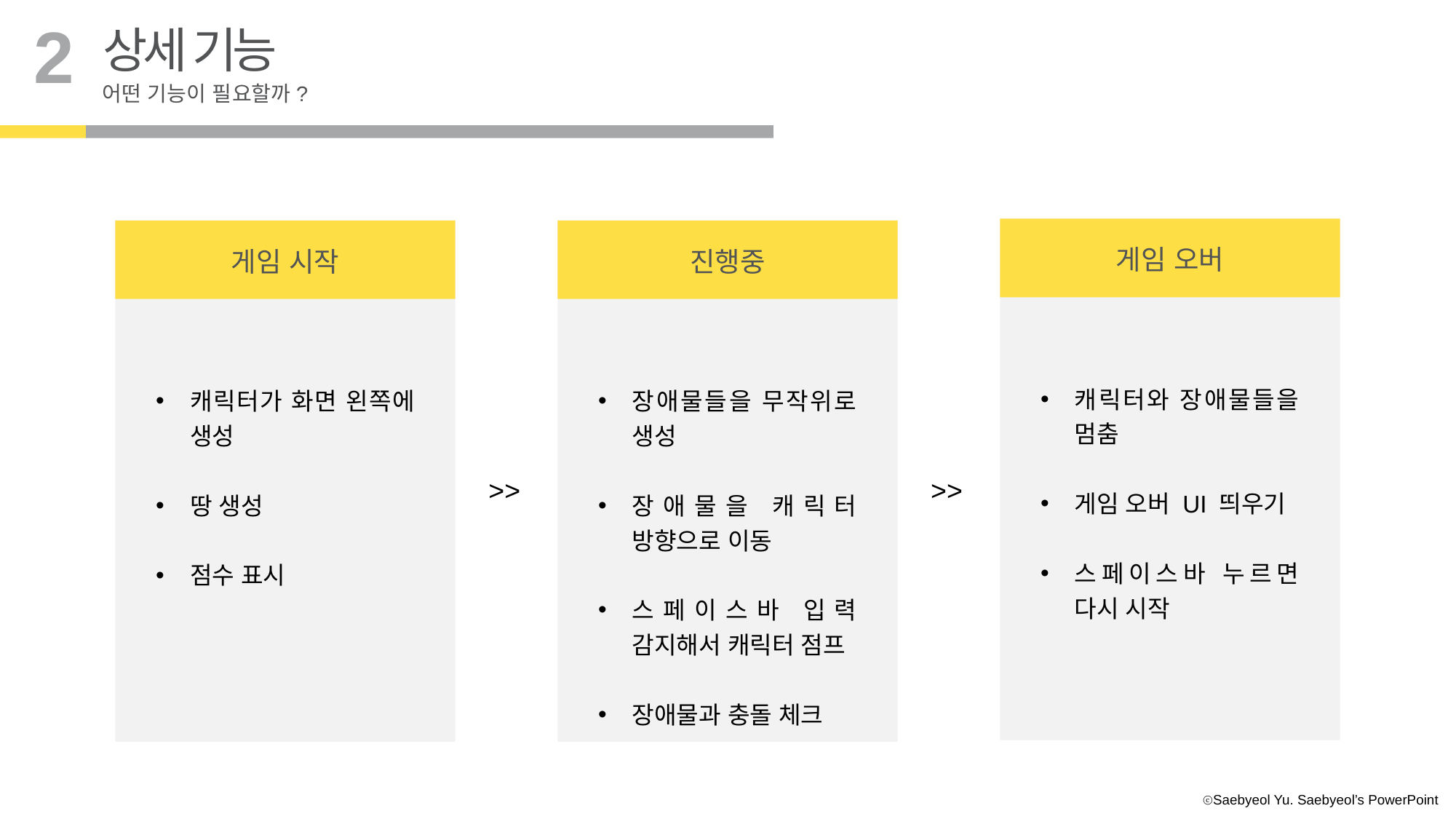

2
상세 기능
어떤 기능이 필요할까?

게임 오버
게임 시작
진행중
캐릭터와 장애물들을 멈춤

게임 오버 UI 띄우기

스페이스바 누르면 다시 시작
캐릭터가 화면 왼쪽에 생성

땅 생성

점수 표시
장애물들을 무작위로 생성

장애물을 캐릭터 방향으로 이동

스페이스바 입력 감지해서 캐릭터 점프

장애물과 충돌 체크
>>
>>